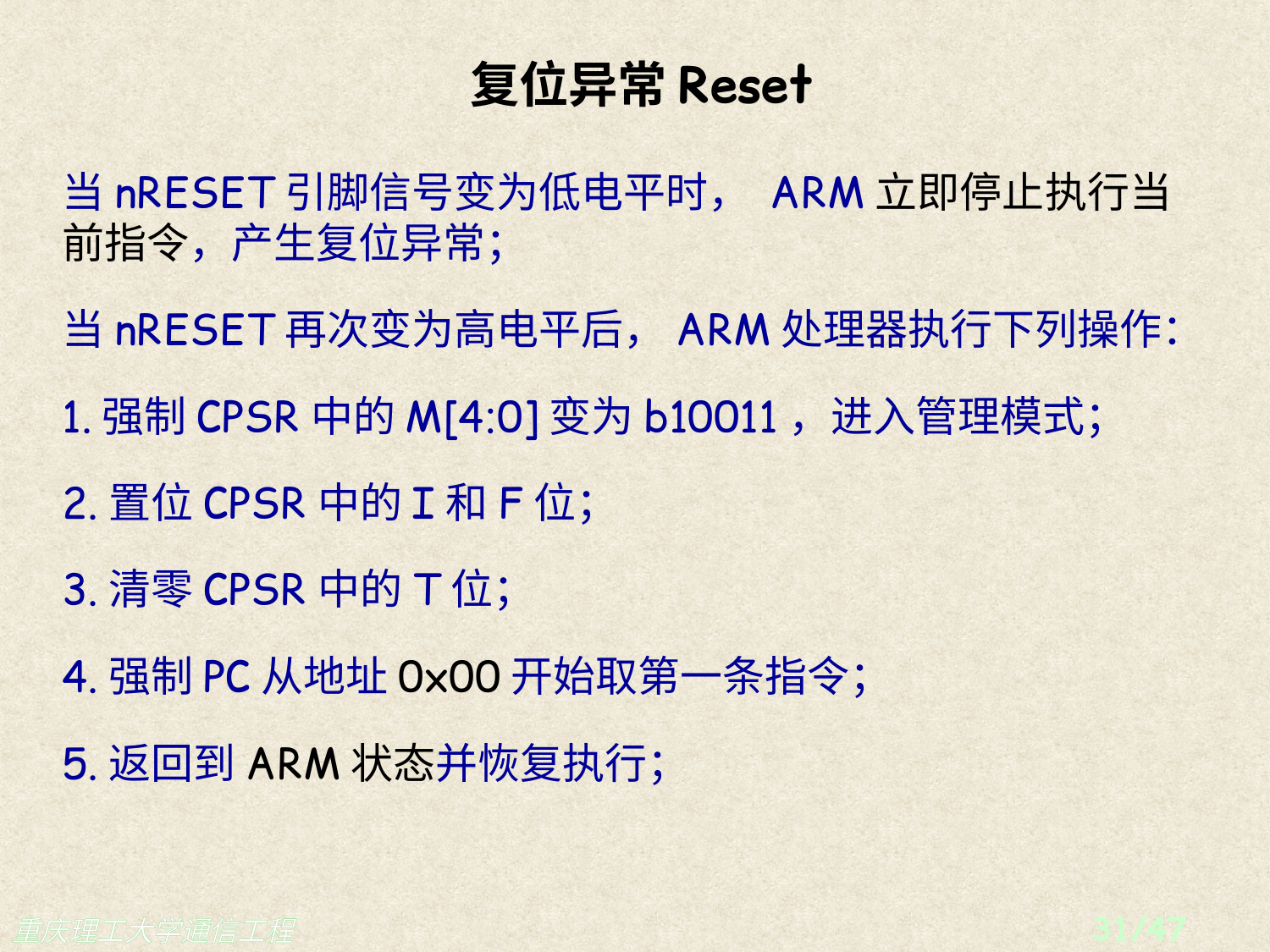

# 复位异常Reset
当nRESET引脚信号变为低电平时， ARM立即停止执行当前指令，产生复位异常；
当nRESET再次变为高电平后，ARM处理器执行下列操作：
1.强制CPSR中的M[4:0]变为b10011，进入管理模式；
2.置位CPSR中的I和F位；
3.清零CPSR中的T位；
4.强制PC从地址0x00开始取第一条指令；
5.返回到ARM状态并恢复执行；